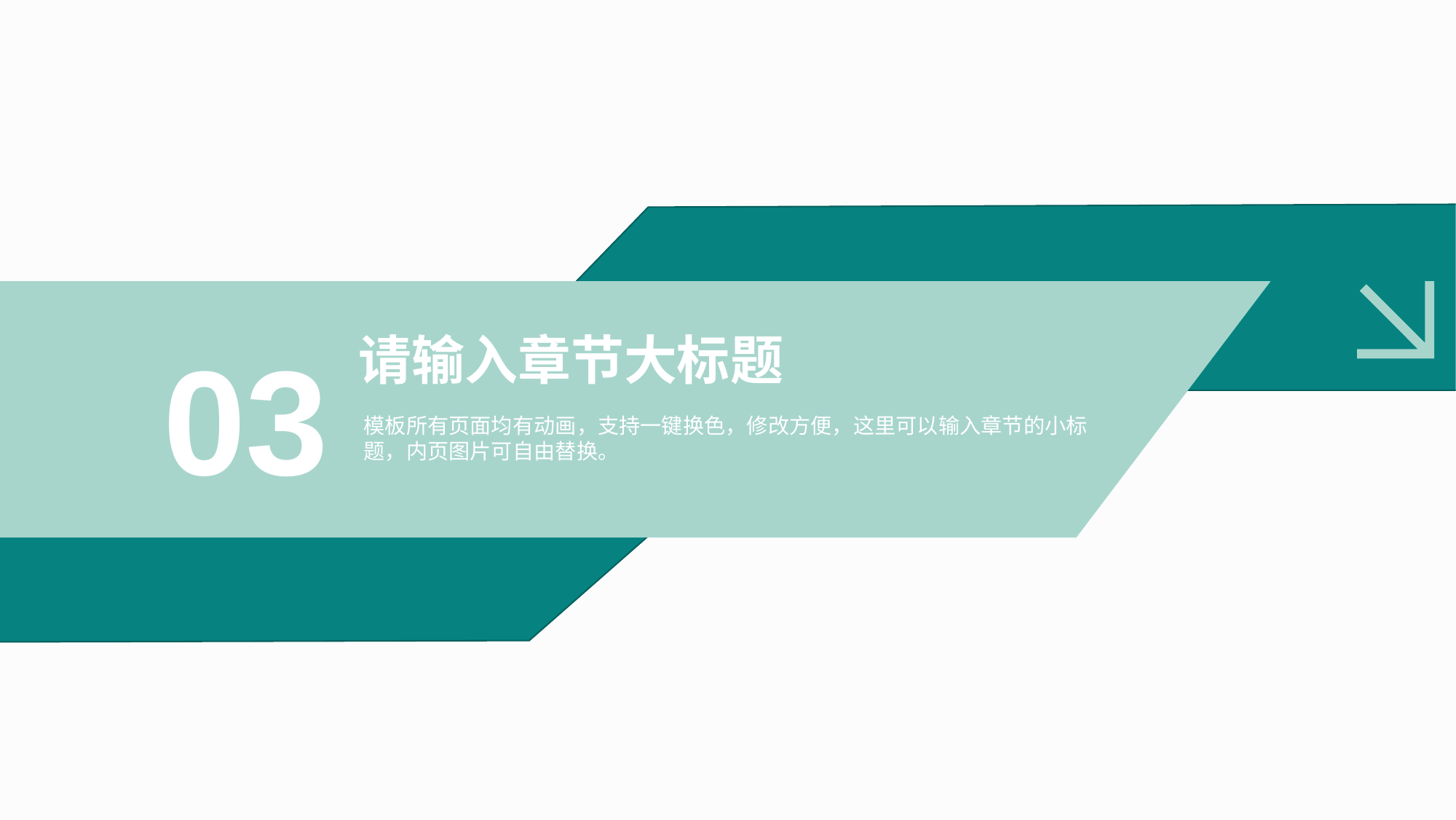

03
请输入章节大标题
模板所有页面均有动画，支持一键换色，修改方便，这里可以输入章节的小标题，内页图片可自由替换。